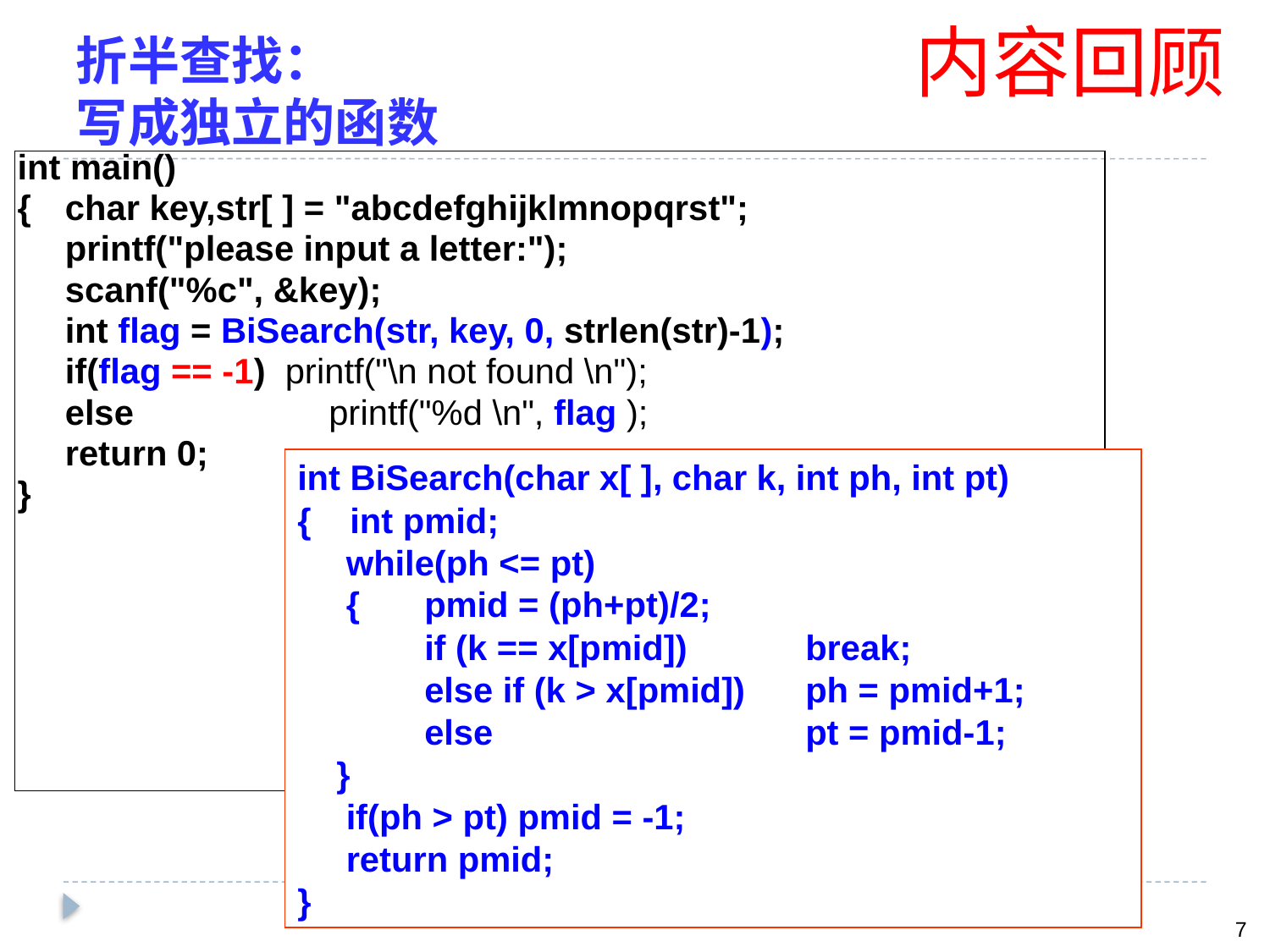

内容回顾
# 折半查找： 写成独立的函数
int main()
{	char key,str[ ] = "abcdefghijklmnopqrst";
	printf("please input a letter:");
	scanf("%c", &key);
	int flag = BiSearch(str, key, 0, strlen(str)-1);
	if(flag == -1)  printf("\n not found \n");
	else 		 printf("%d \n", flag );
	return 0;
}
int BiSearch(char x[ ], char k, int ph, int pt)
{    int pmid;
     while(ph <= pt)
     {	pmid = (ph+pt)/2;
	if (k == x[pmid]) 	break;
	else if (k > x[pmid])	ph = pmid+1;
	else			pt = pmid-1;
    }
     if(ph > pt) pmid = -1;
     return pmid;
}
7